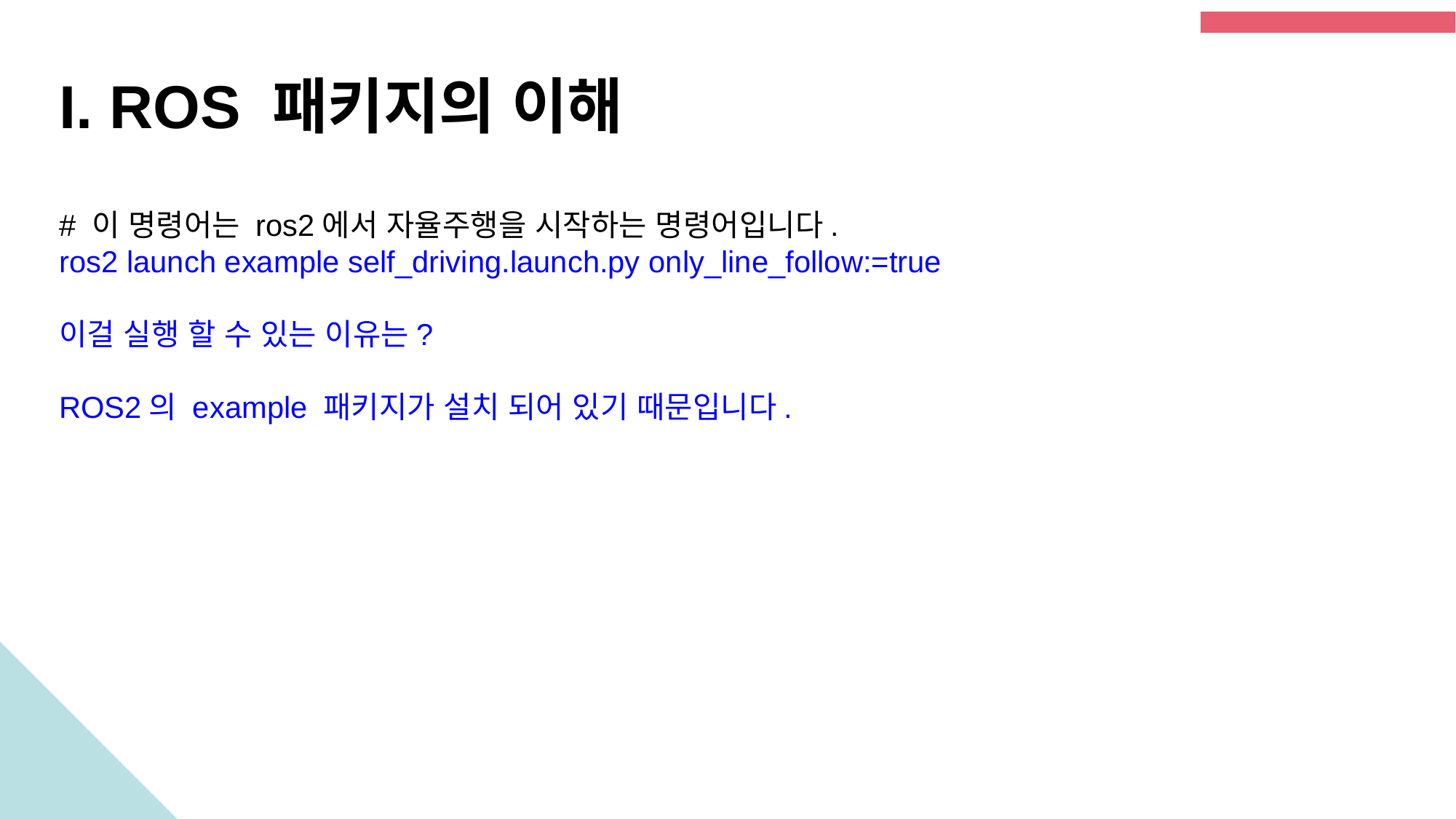

I. ROS 패키지의 이해
# 이 명령어는 ros2에서 자율주행을 시작하는 명령어입니다. ros2 launch example self_driving.launch.py only_line_follow:=true

이걸 실행 할 수 있는 이유는?
ROS2의 example 패키지가 설치 되어 있기 때문입니다.